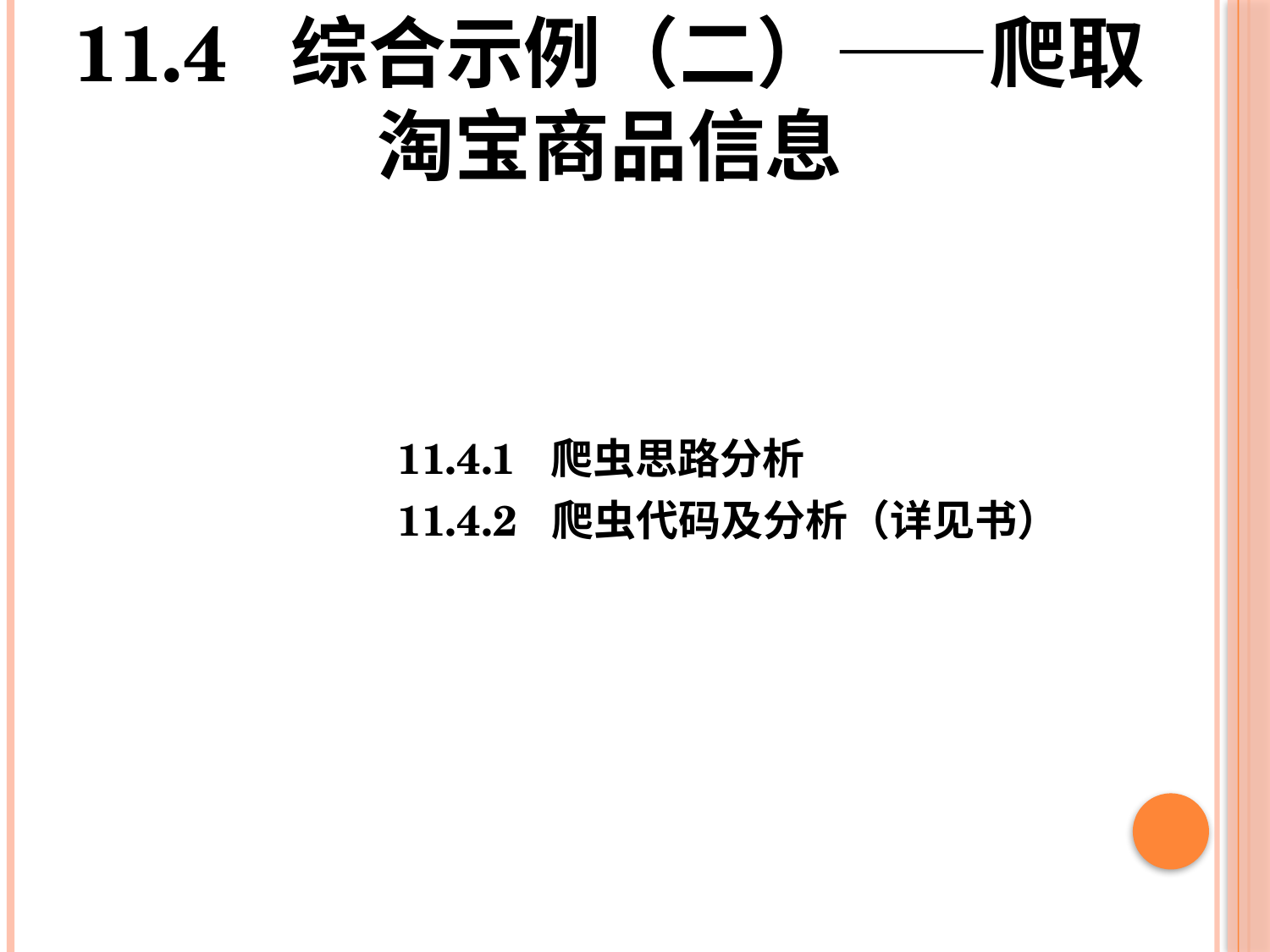

# 11.4  综合示例（二）——爬取淘宝商品信息
11.4.1  爬虫思路分析
11.4.2  爬虫代码及分析（详见书）